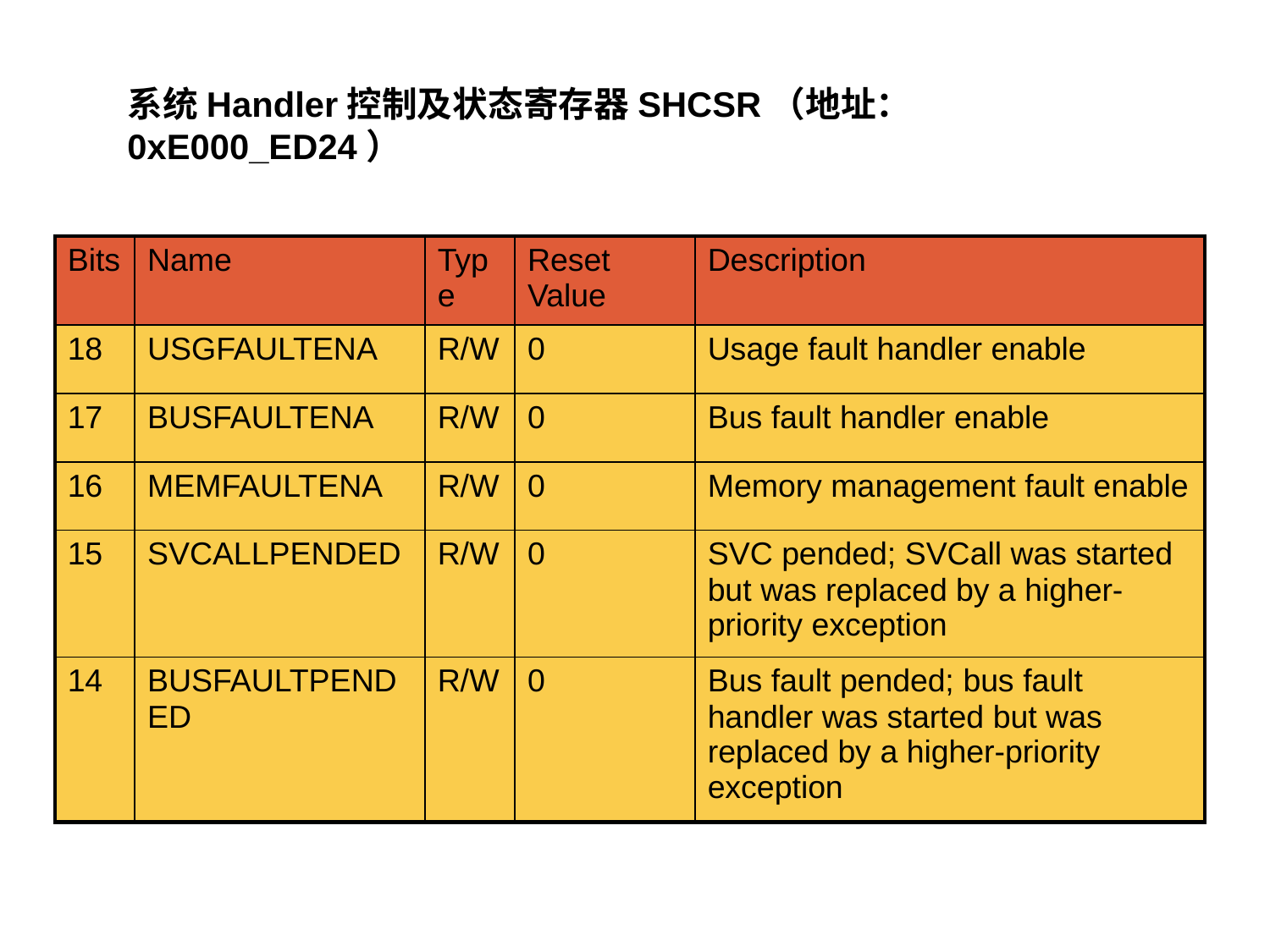

系统Handler控制及状态寄存器SHCSR（地址：0xE000_ED24）
| Bits | Name | Type | Reset Value | Description |
| --- | --- | --- | --- | --- |
| 18 | USGFAULTENA | R/W | 0 | Usage fault handler enable |
| 17 | BUSFAULTENA | R/W | 0 | Bus fault handler enable |
| 16 | MEMFAULTENA | R/W | 0 | Memory management fault enable |
| 15 | SVCALLPENDED | R/W | 0 | SVC pended; SVCall was started but was replaced by a higher-priority exception |
| 14 | BUSFAULTPENDED | R/W | 0 | Bus fault pended; bus fault handler was started but was replaced by a higher-priority exception |